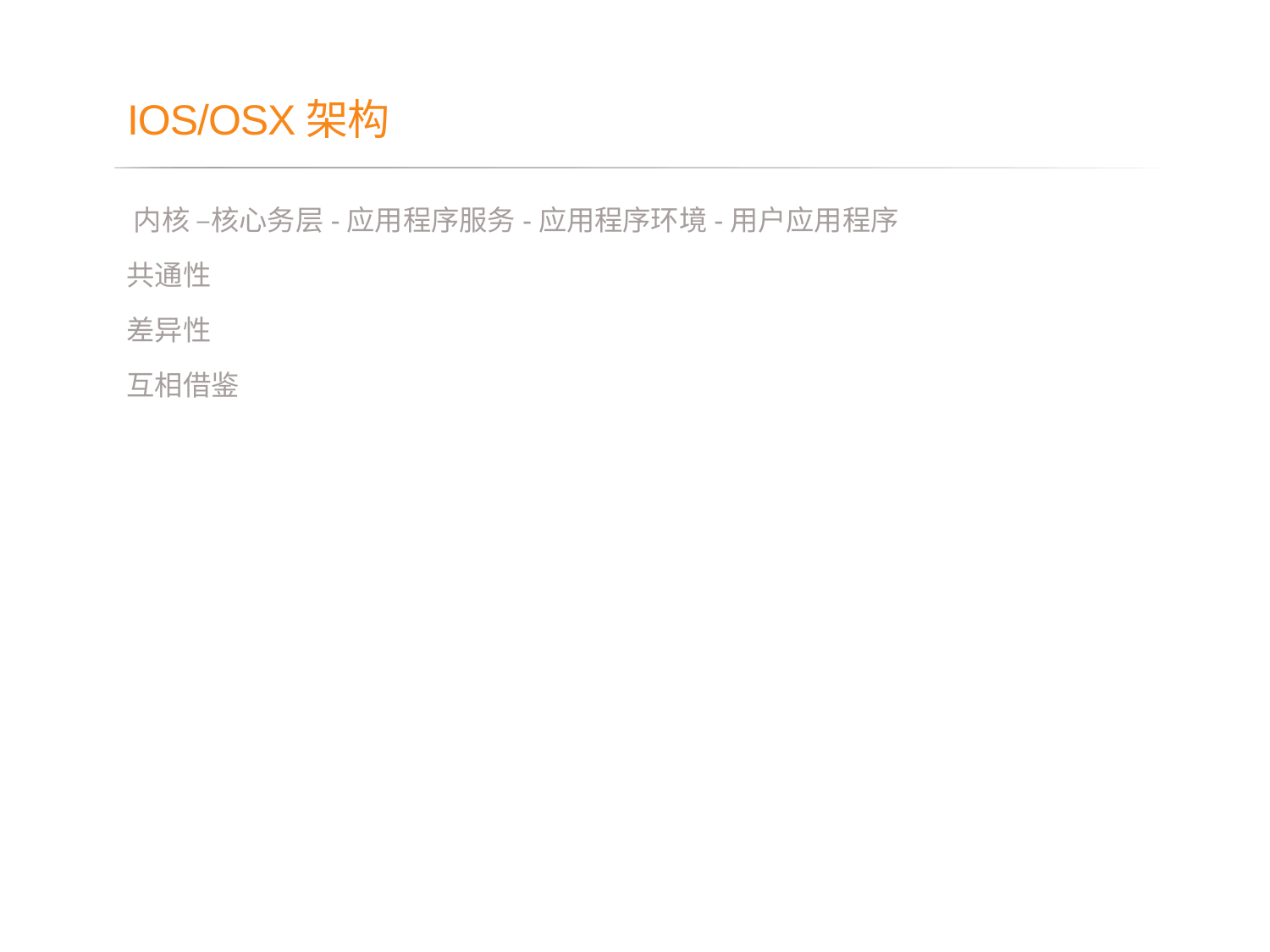

# IOS/OSX架构
  内核 –核心务层-应用程序服务-应用程序环境-用户应用程序
共通性
差异性
互相借鉴